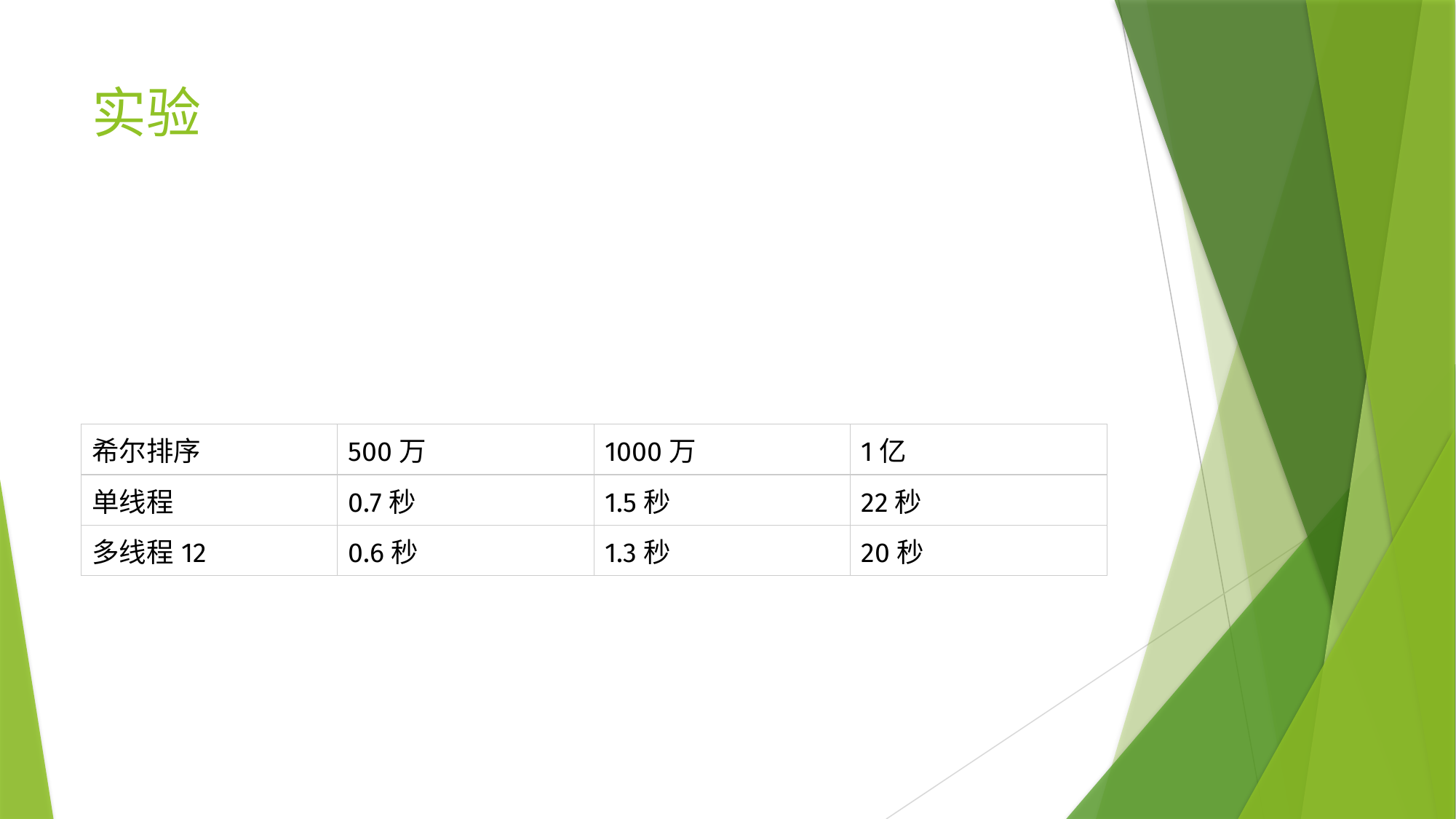

# 实验
| 希尔排序 | 500万 | 1000万 | 1亿 |
| --- | --- | --- | --- |
| 单线程 | 0.7秒 | 1.5秒 | 22秒 |
| 多线程12 | 0.6秒 | 1.3秒 | 20秒 |